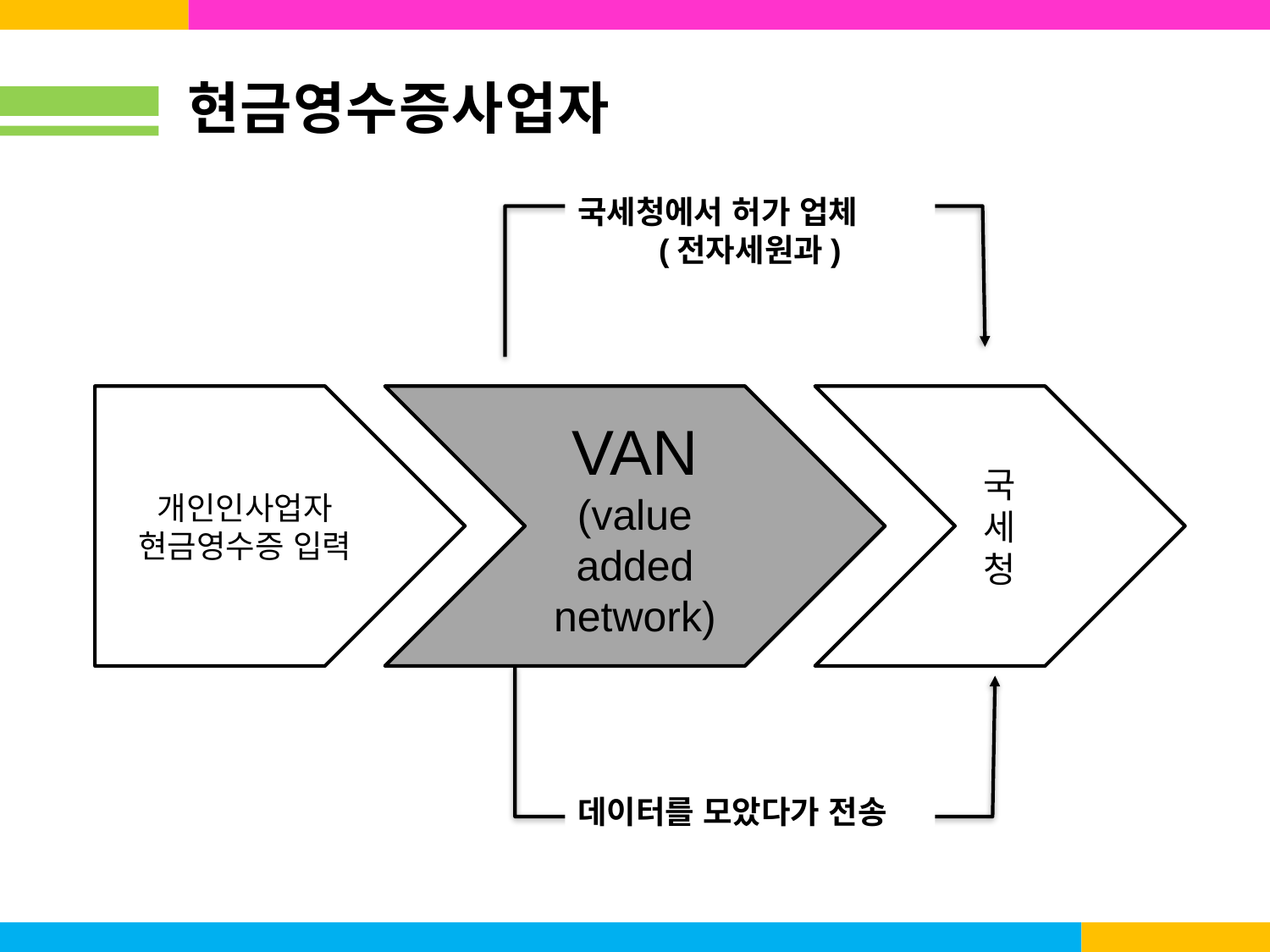

현금영수증사업자

국세청에서 허가 업체
(전자세원과)

개인인사업자
현금영수증 입력
VAN
(value added network)
국세청

데이터를 모았다가 전송